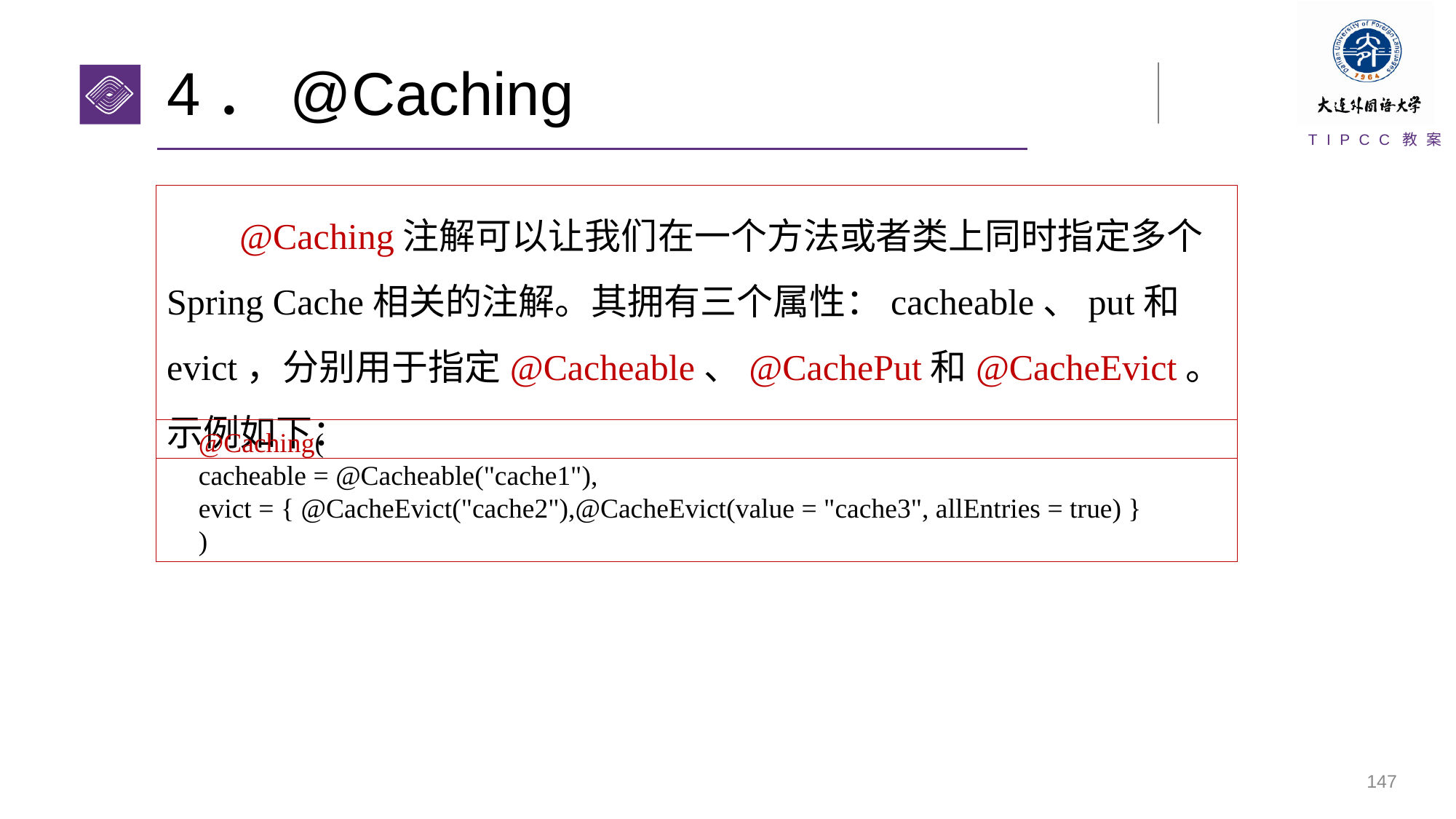

# 4．@Caching
        @Caching注解可以让我们在一个方法或者类上同时指定多个Spring Cache相关的注解。其拥有三个属性：cacheable、put和evict，分别用于指定@Cacheable、@CachePut和@CacheEvict。示例如下：
@Caching(
cacheable = @Cacheable("cache1"),
evict = { @CacheEvict("cache2"),@CacheEvict(value = "cache3", allEntries = true) }
)
147